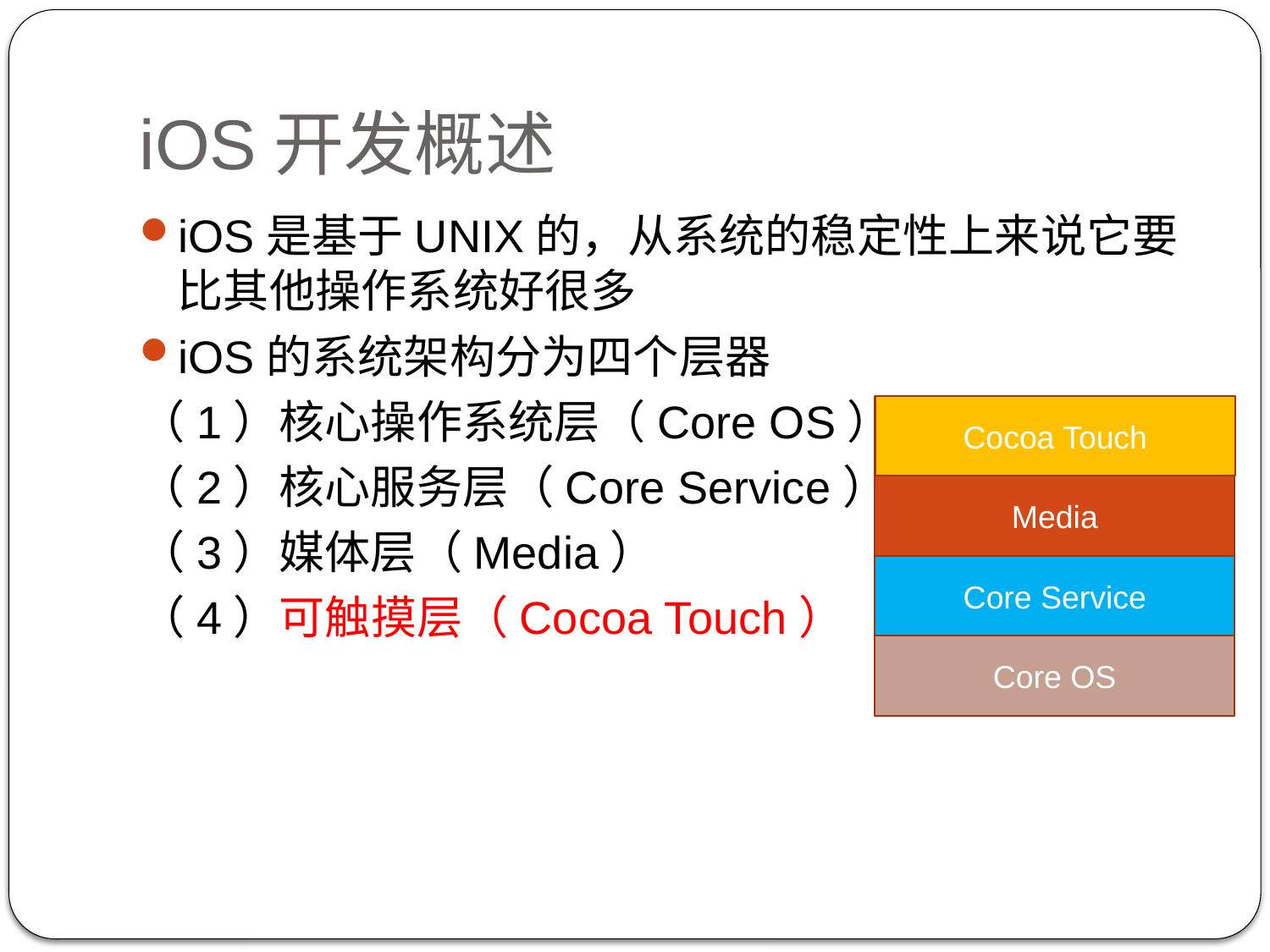

# iOS开发概述
iOS是基于UNIX的，从系统的稳定性上来说它要比其他操作系统好很多
iOS的系统架构分为四个层器
（1）核心操作系统层（Core OS）
（2）核心服务层（Core Service）
（3）媒体层（Media）
（4）可触摸层（Cocoa Touch）
Cocoa Touch
Media
Core Service
Core OS